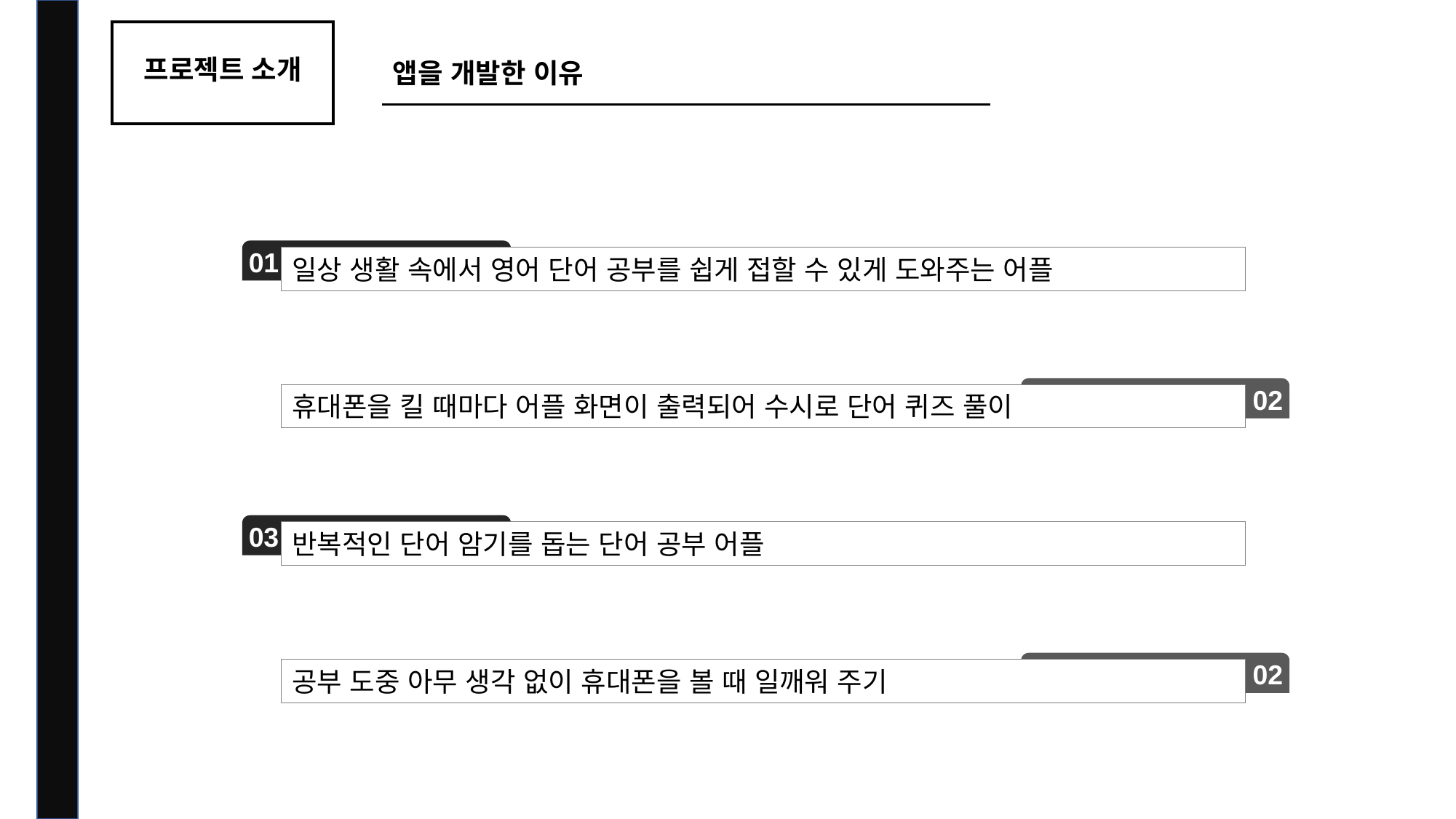

프로젝트 소개

앱을 개발한 이유
01
일상 생활 속에서 영어 단어 공부를 쉽게 접할 수 있게 도와주는 어플
02
휴대폰을 킬 때마다 어플 화면이 출력되어 수시로 단어 퀴즈 풀이
03
반복적인 단어 암기를 돕는 단어 공부 어플
02
공부 도중 아무 생각 없이 휴대폰을 볼 때 일깨워 주기